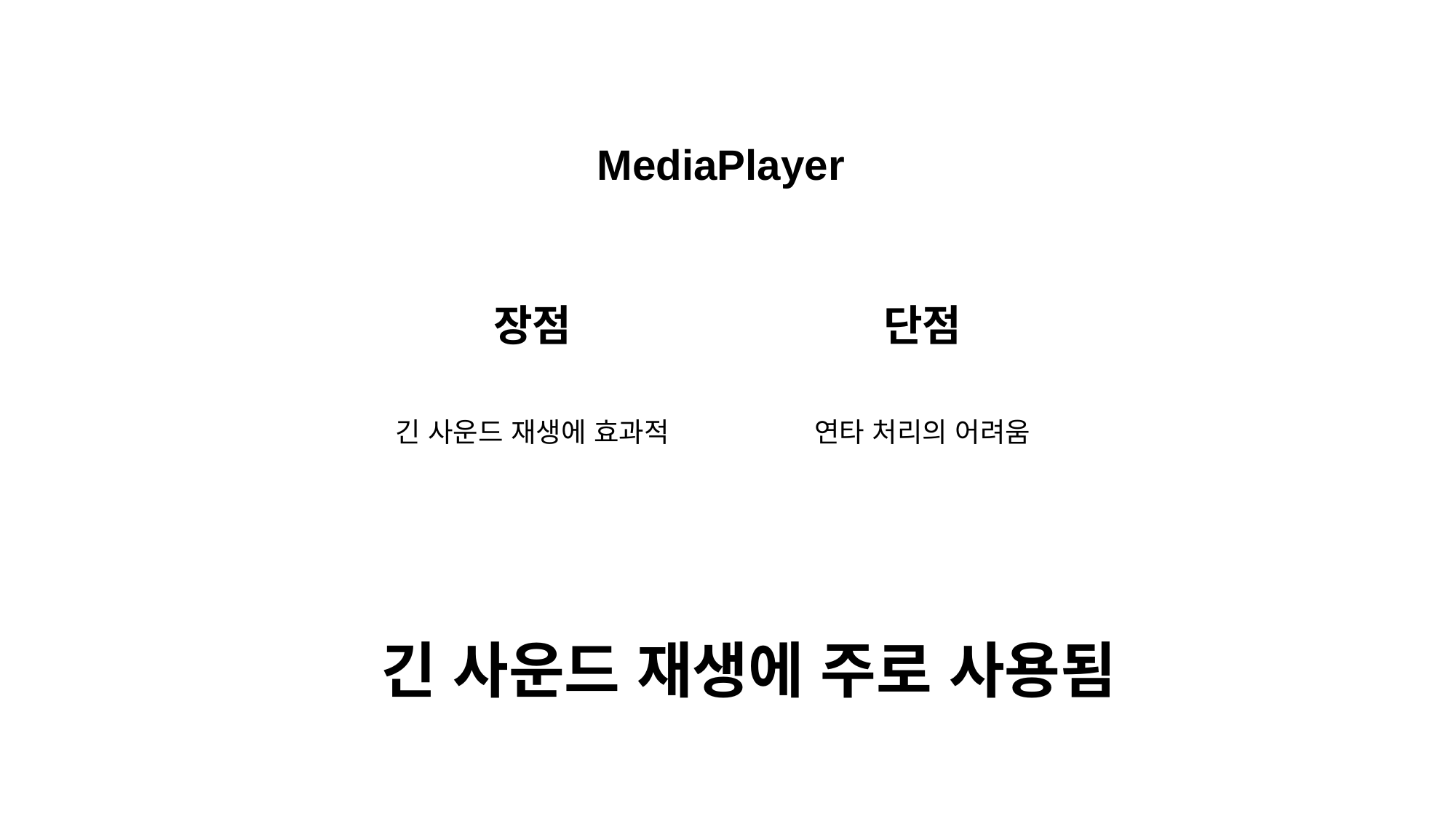

MediaPlayer
장점
단점
긴 사운드 재생에 효과적
연타 처리의 어려움
긴 사운드 재생에 주로 사용됨